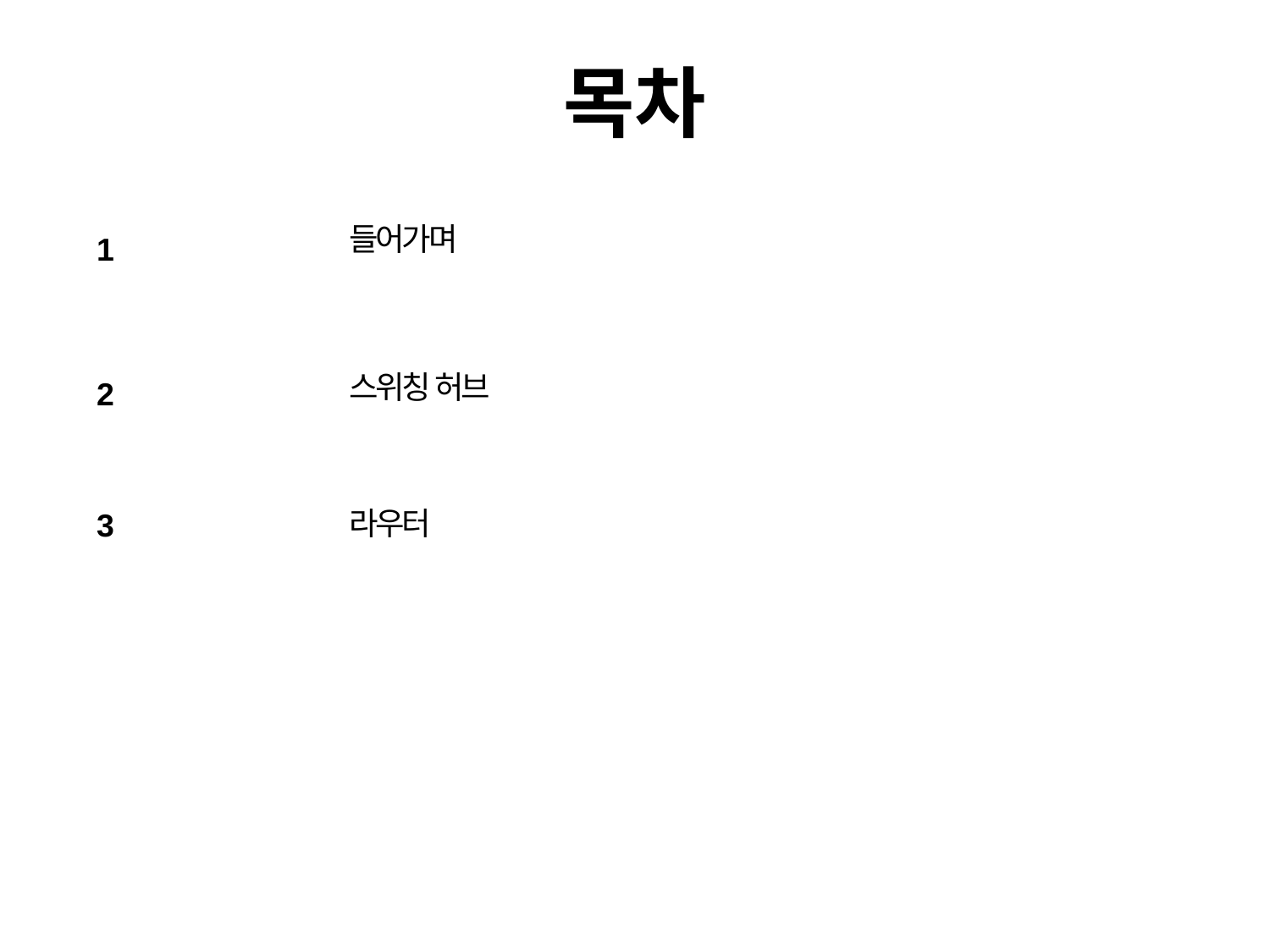

# 목차
들어가며

1
스위칭 허브

2
라우터

3